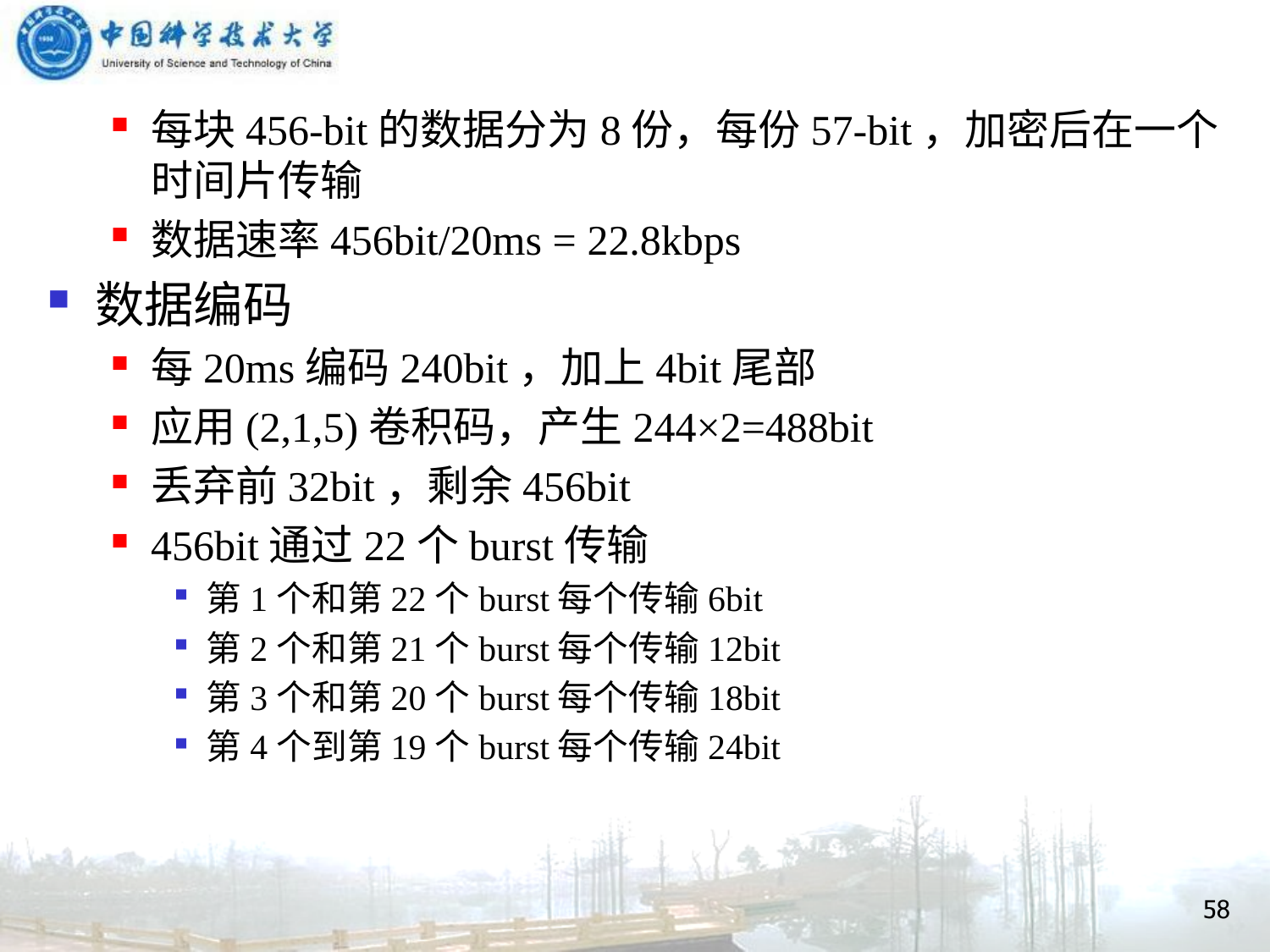

每块456-bit的数据分为8份，每份57-bit，加密后在一个时间片传输
数据速率456bit/20ms = 22.8kbps
数据编码
每20ms编码240bit，加上4bit尾部
应用(2,1,5)卷积码，产生244×2=488bit
丢弃前32bit，剩余456bit
456bit通过22个burst传输
第1个和第22个burst每个传输6bit
第2个和第21个burst每个传输12bit
第3个和第20个burst每个传输18bit
第4个到第19个burst每个传输24bit

58